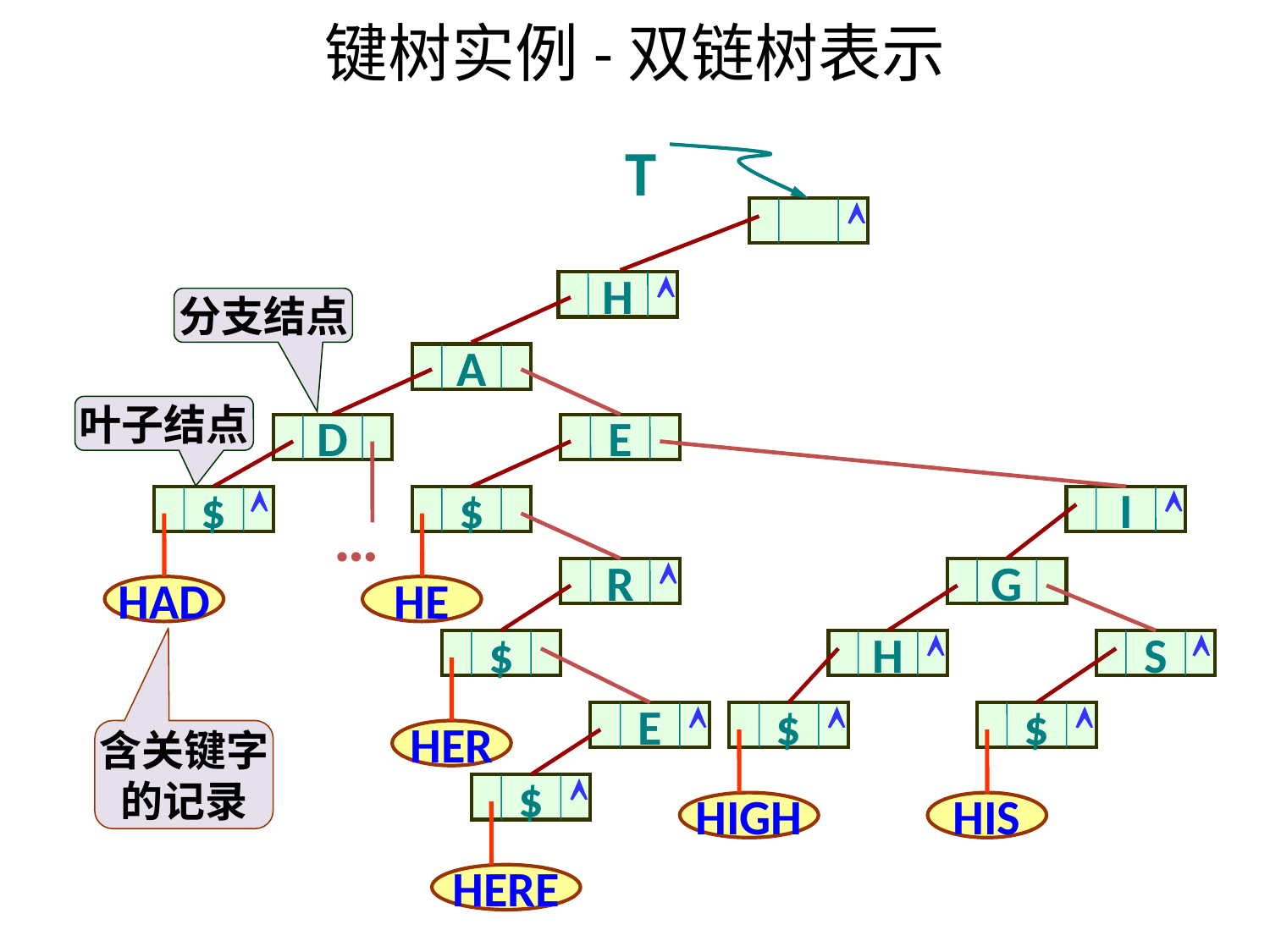

# 键树实例-双链树表示
T

∧

∧
H

分支结点

A

叶子结点
D

E

∧
∧
$

$

I

…

∧
R

G

HAD
HE

∧
∧
$

H

S

∧
∧
∧
E

$

$

含关键字
的记录
HER

∧
$

HIGH
HIS

HERE